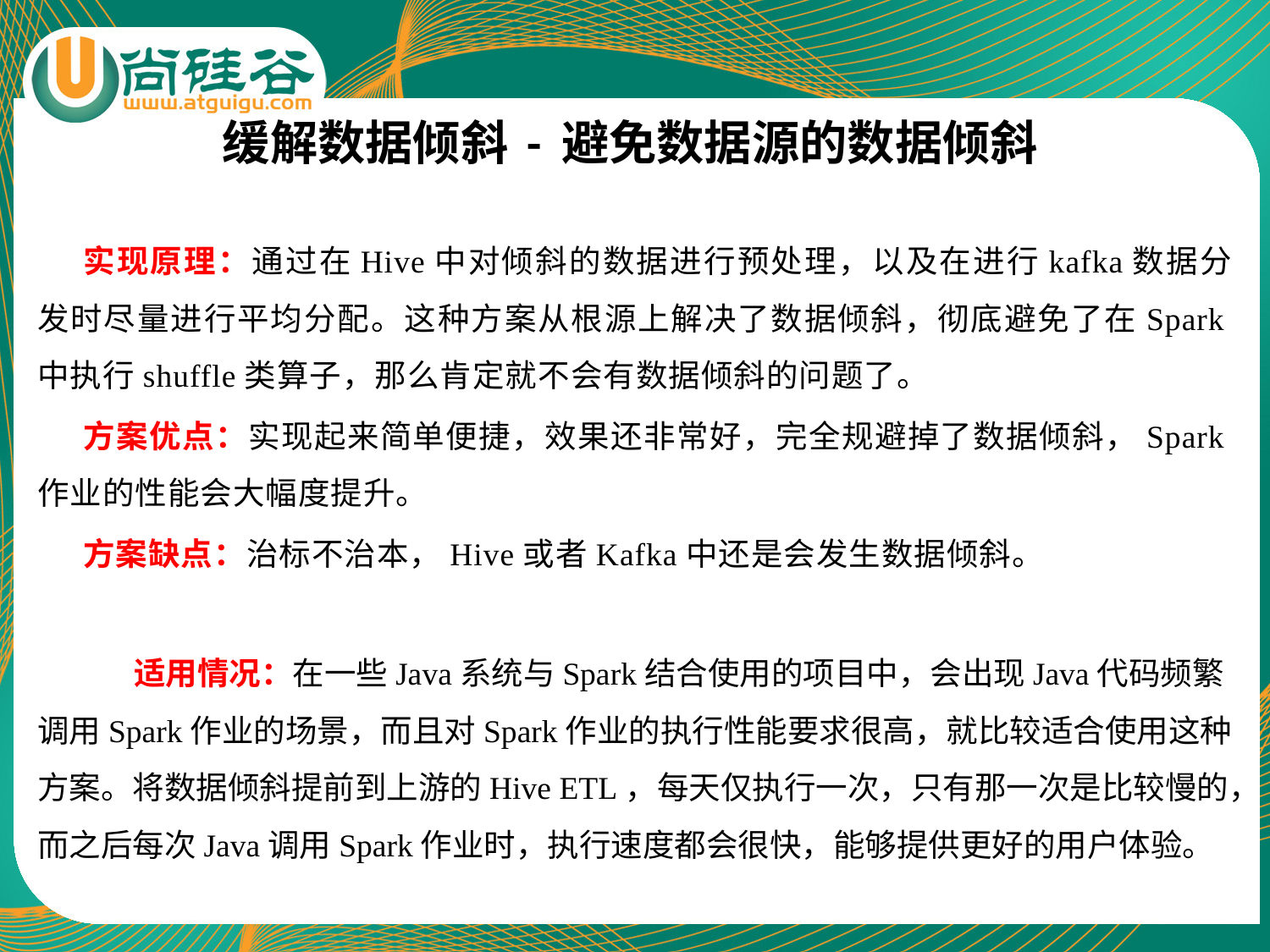

# 缓解数据倾斜 - 避免数据源的数据倾斜
实现原理：通过在Hive中对倾斜的数据进行预处理，以及在进行kafka数据分发时尽量进行平均分配。这种方案从根源上解决了数据倾斜，彻底避免了在Spark中执行shuffle类算子，那么肯定就不会有数据倾斜的问题了。
方案优点：实现起来简单便捷，效果还非常好，完全规避掉了数据倾斜，Spark作业的性能会大幅度提升。
方案缺点：治标不治本，Hive或者Kafka中还是会发生数据倾斜。

      适用情况：在一些Java系统与Spark结合使用的项目中，会出现Java代码频繁调用Spark作业的场景，而且对Spark作业的执行性能要求很高，就比较适合使用这种方案。将数据倾斜提前到上游的Hive ETL，每天仅执行一次，只有那一次是比较慢的，而之后每次Java调用Spark作业时，执行速度都会很快，能够提供更好的用户体验。